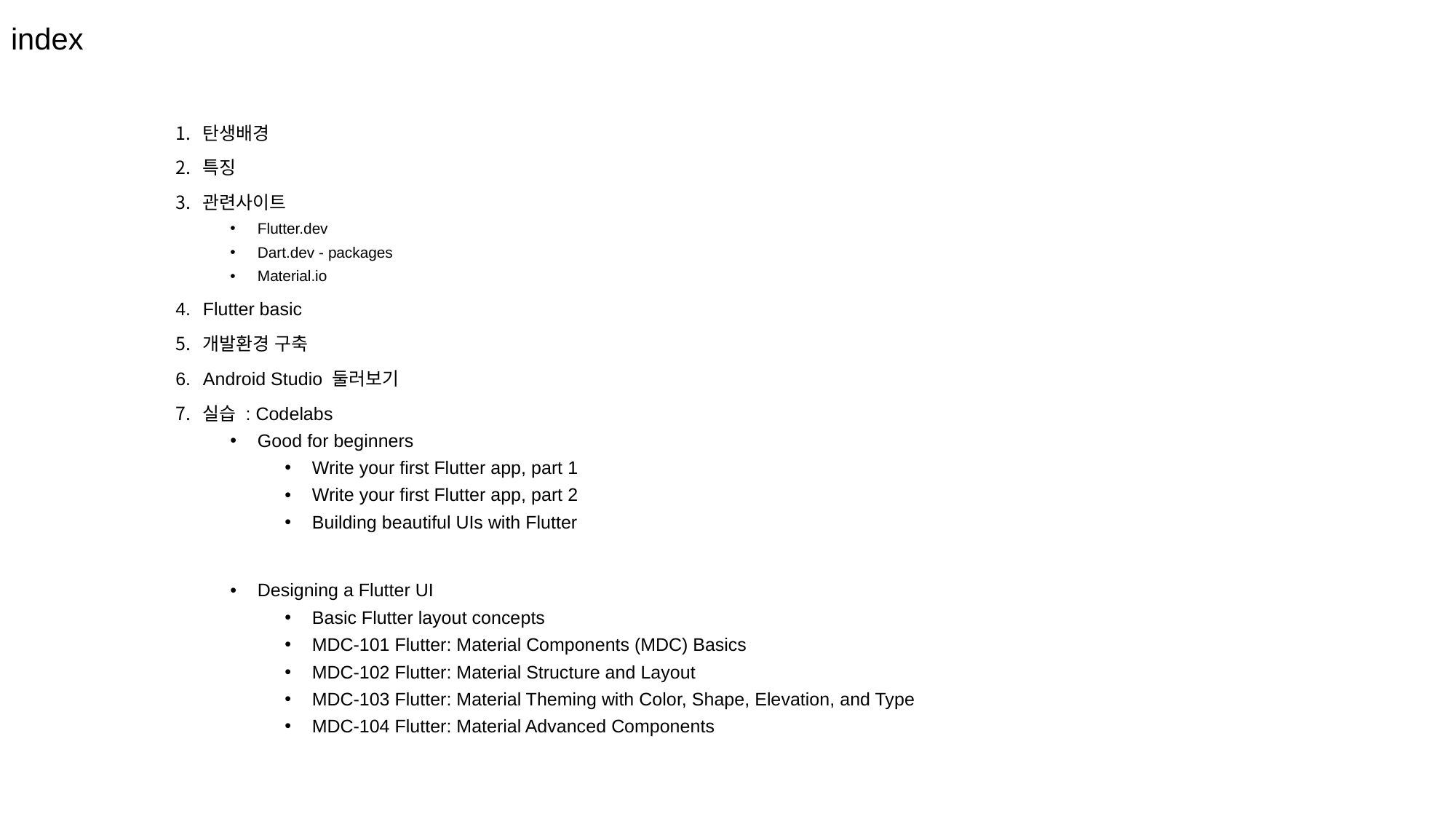

# index
탄생배경
특징
관련사이트
Flutter.dev
Dart.dev - packages
Material.io
Flutter basic
개발환경 구축
Android Studio 둘러보기
실습 : Codelabs
Good for beginners
Write your first Flutter app, part 1
Write your first Flutter app, part 2
Building beautiful UIs with Flutter

Designing a Flutter UI
Basic Flutter layout concepts
MDC-101 Flutter: Material Components (MDC) Basics
MDC-102 Flutter: Material Structure and Layout
MDC-103 Flutter: Material Theming with Color, Shape, Elevation, and Type
MDC-104 Flutter: Material Advanced Components